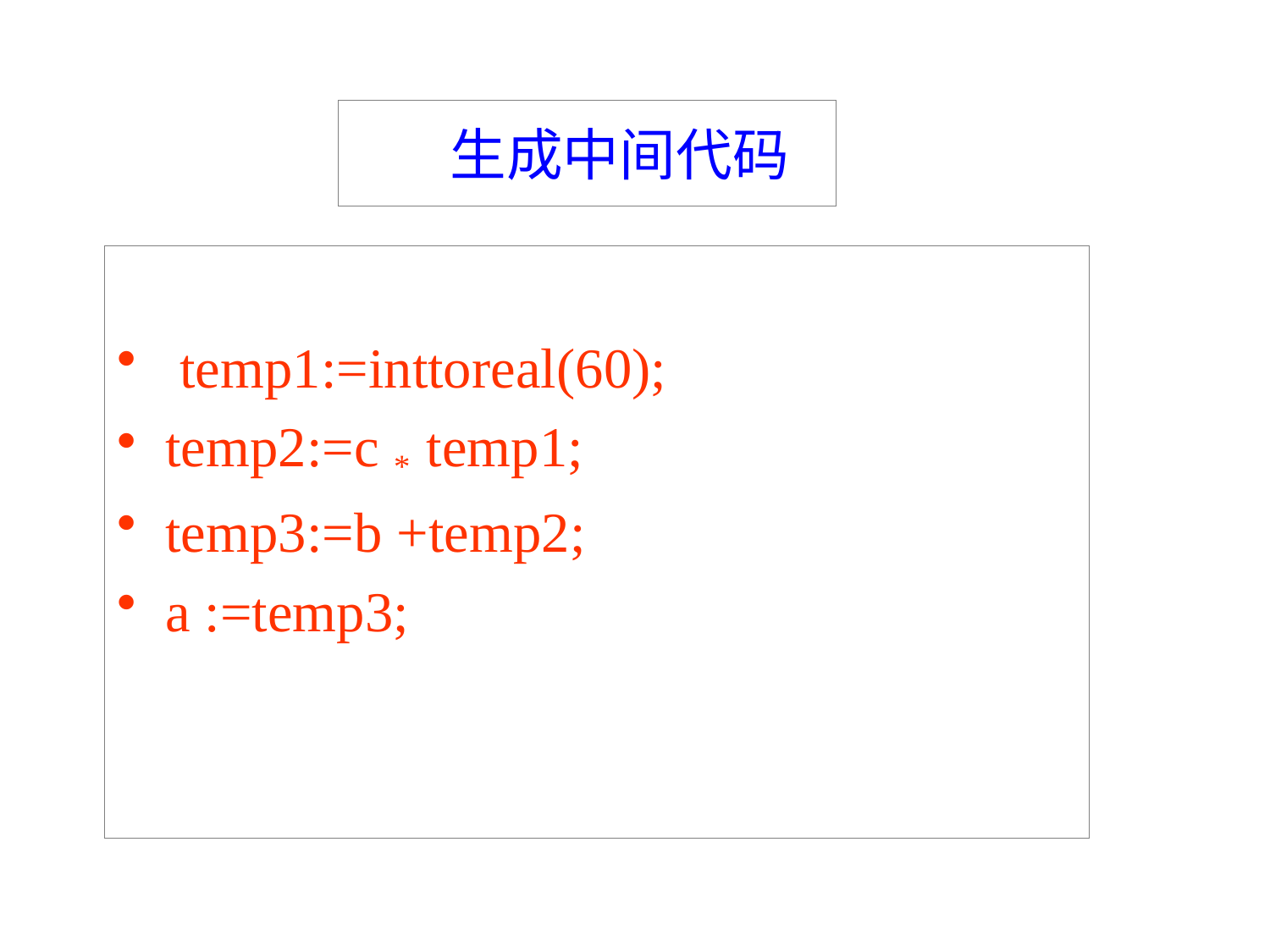

# 生成中间代码

 temp1:=inttoreal(60);
temp2:=c *  temp1;
temp3:=b +temp2;
a :=temp3;